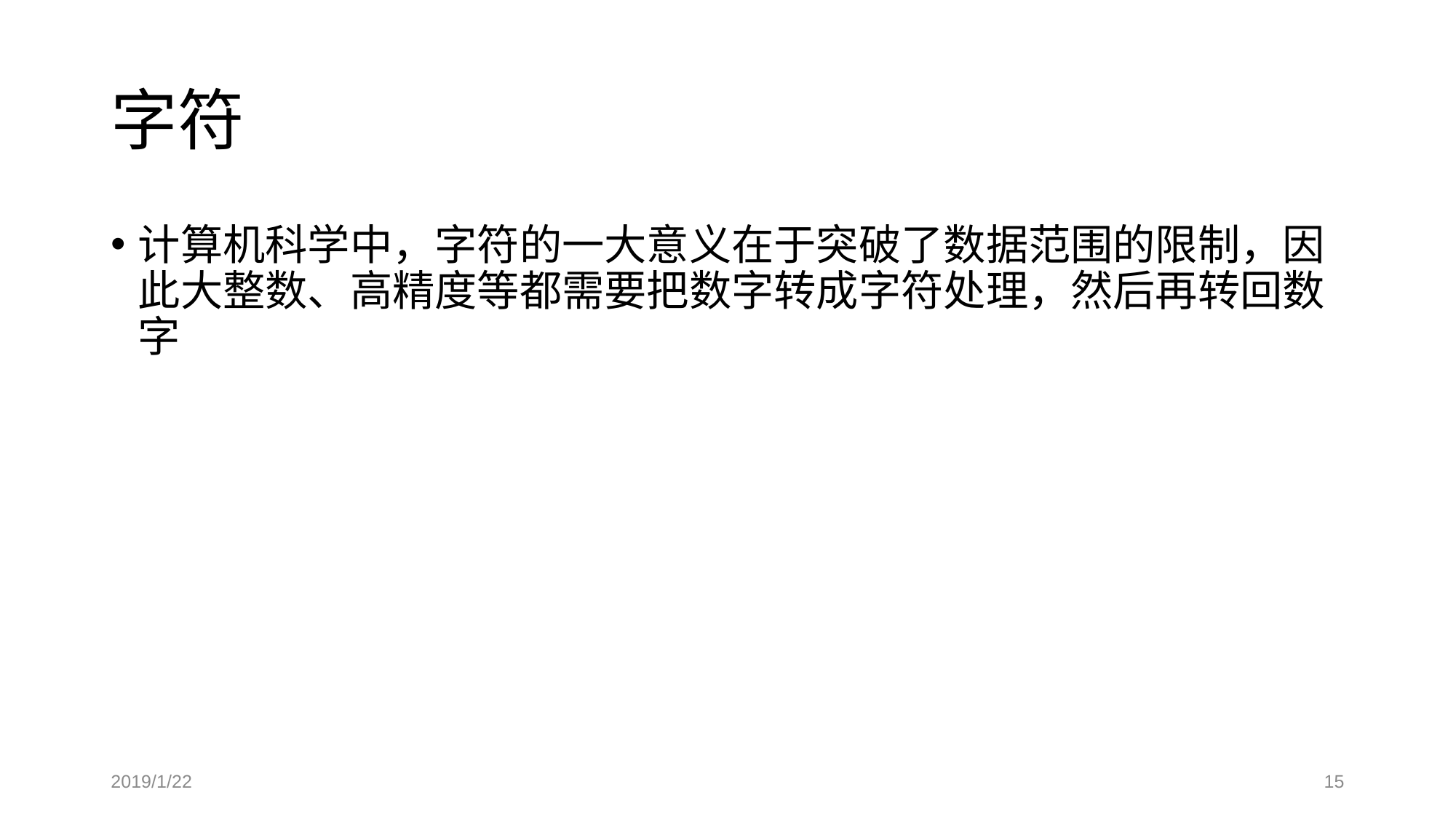

# 字符
计算机科学中，字符的一大意义在于突破了数据范围的限制，因此大整数、高精度等都需要把数字转成字符处理，然后再转回数字

2019/1/22
15